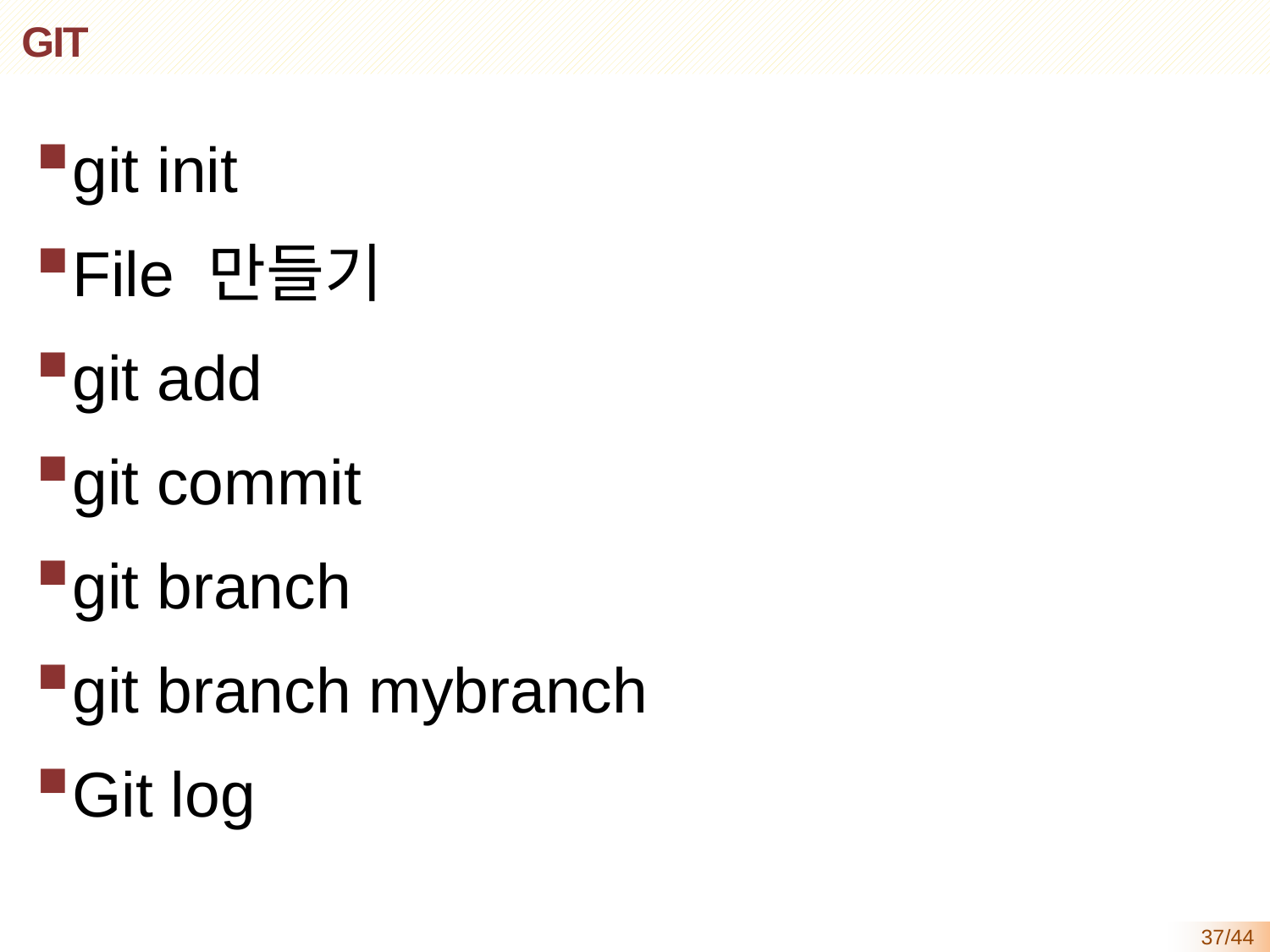

# GIT
git init
File 만들기
git add
git commit
git branch
git branch mybranch
Git log